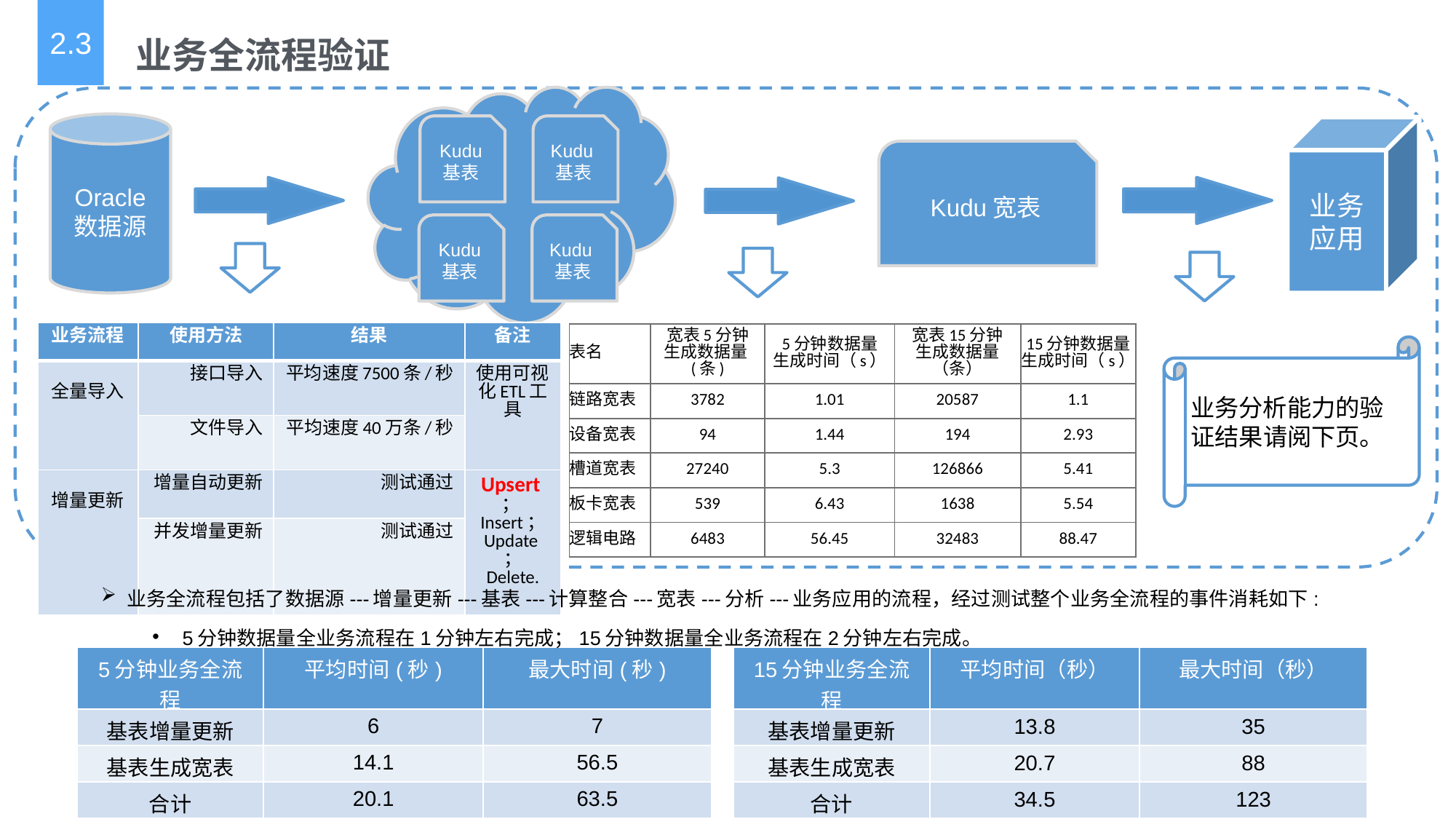

2.3
业务全流程验证

Kudu
基表
Kudu基表
Kudu
基表
Kudu基表

Oracle
数据源

业务
应用

Kudu宽表

| 业务流程 | 使用方法 | 结果 | 备注 |
| --- | --- | --- | --- |
| 全量导入 | 接口导入 | 平均速度7500条/秒 | 使用可视化ETL工具 |
|  | 文件导入 | 平均速度40万条/秒 |  |
| 增量更新 | 增量自动更新 | 测试通过 | Upsert；Insert； Update； Delete. |
|  | 并发增量更新 | 测试通过 |  |
| 表名 | 宽表5分钟 生成数据量(条) | 5分钟数据量 生成时间（s） | 宽表15分钟 生成数据量（条） | 15分钟数据量 生成时间（s） |
| --- | --- | --- | --- | --- |
| 链路宽表 | 3782 | 1.01 | 20587 | 1.1 |
| 设备宽表 | 94 | 1.44 | 194 | 2.93 |
| 槽道宽表 | 27240 | 5.3 | 126866 | 5.41 |
| 板卡宽表 | 539 | 6.43 | 1638 | 5.54 |
| 逻辑电路 | 6483 | 56.45 | 32483 | 88.47 |

业务分析能力的验证结果请阅下页。

业务全流程包括了数据源---增量更新---基表---计算整合---宽表---分析---业务应用的流程，经过测试整个业务全流程的事件消耗如下:
5分钟数据量全业务流程在1分钟左右完成；15分钟数据量全业务流程在2分钟左右完成。

| 5分钟业务全流程 | 平均时间(秒) | 最大时间(秒) |
| --- | --- | --- |
| 基表增量更新 | 6 | 7 |
| 基表生成宽表 | 14.1 | 56.5 |
| 合计 | 20.1 | 63.5 |
| 15分钟业务全流程 | 平均时间（秒） | 最大时间（秒） |
| --- | --- | --- |
| 基表增量更新 | 13.8 | 35 |
| 基表生成宽表 | 20.7 | 88 |
| 合计 | 34.5 | 123 |